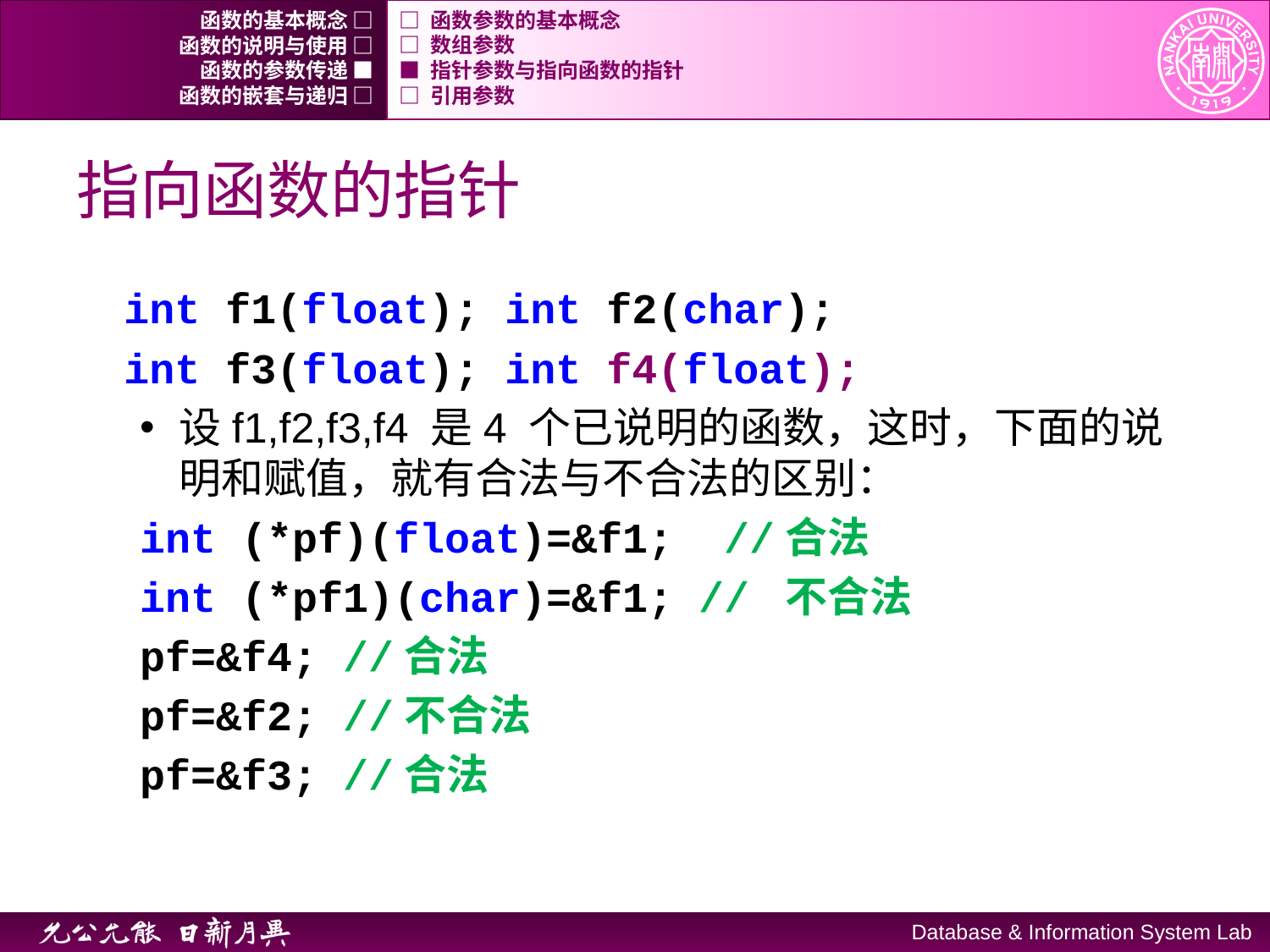

函数的基本概念 □
□ 函数参数的基本概念
函数的说明与使用 □
□ 数组参数
函数的参数传递 ■
■ 指针参数与指向函数的指针
函数的嵌套与递归 □
□ 引用参数
# 指向函数的指针
	int f1(float); int f2(char);
 	int f3(float); int f4(float);
设f1,f2,f3,f4 是4 个已说明的函数，这时，下面的说明和赋值，就有合法与不合法的区别：
int (*pf)(float)=&f1;  //合法
int (*pf1)(char)=&f1; // 不合法
pf=&f4; //合法
pf=&f2; //不合法
pf=&f3; //合法